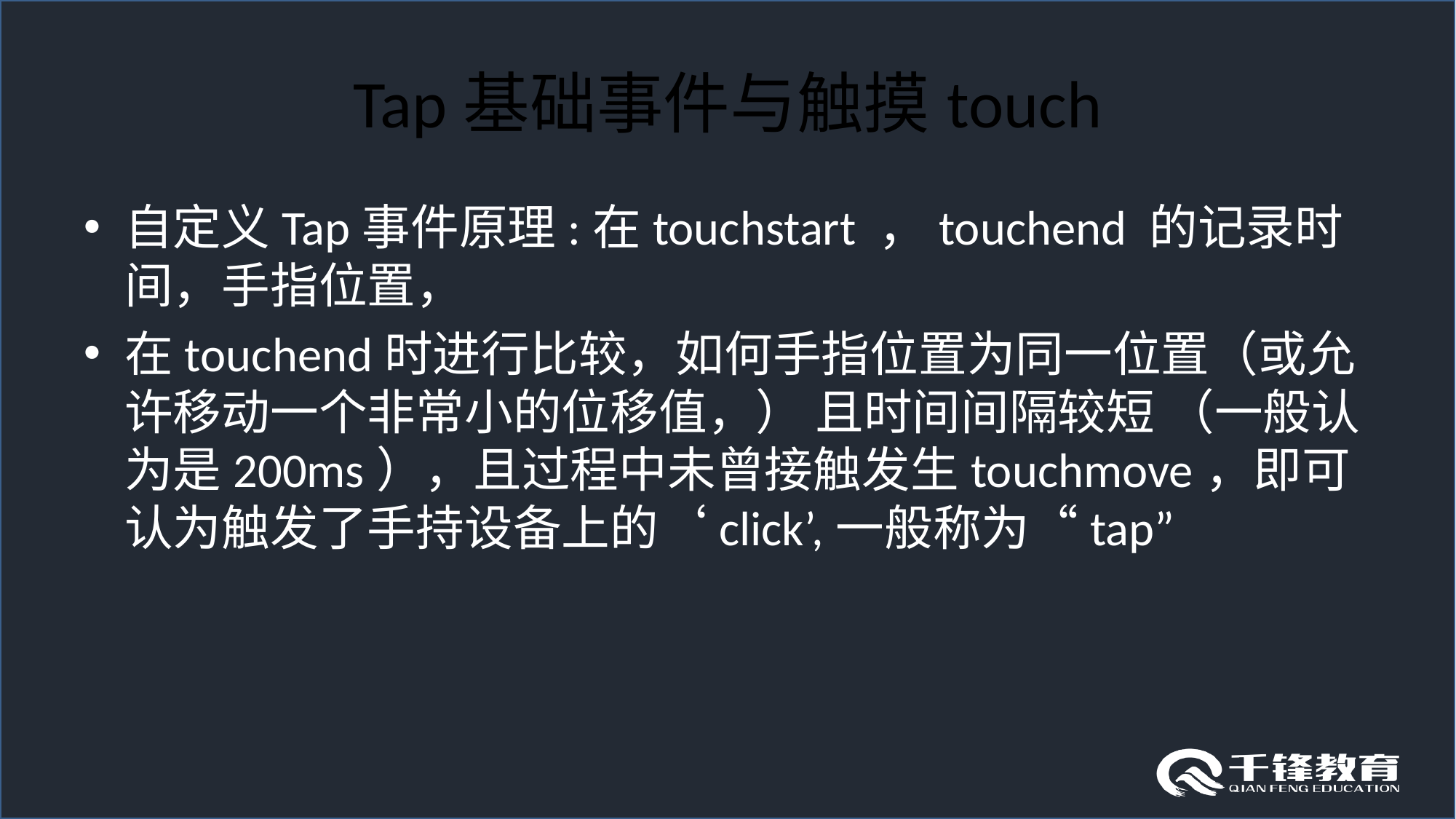

# Tap基础事件与触摸touch
自定义Tap事件原理:在touchstart ，touchend 的记录时间，手指位置，
在touchend时进行比较，如何手指位置为同一位置（或允许移动一个非常小的位移值，） 且时间间隔较短 （一般认为是200ms），且过程中未曾接触发生touchmove，即可认为触发了手持设备上的‘click’,一般称为“tap”